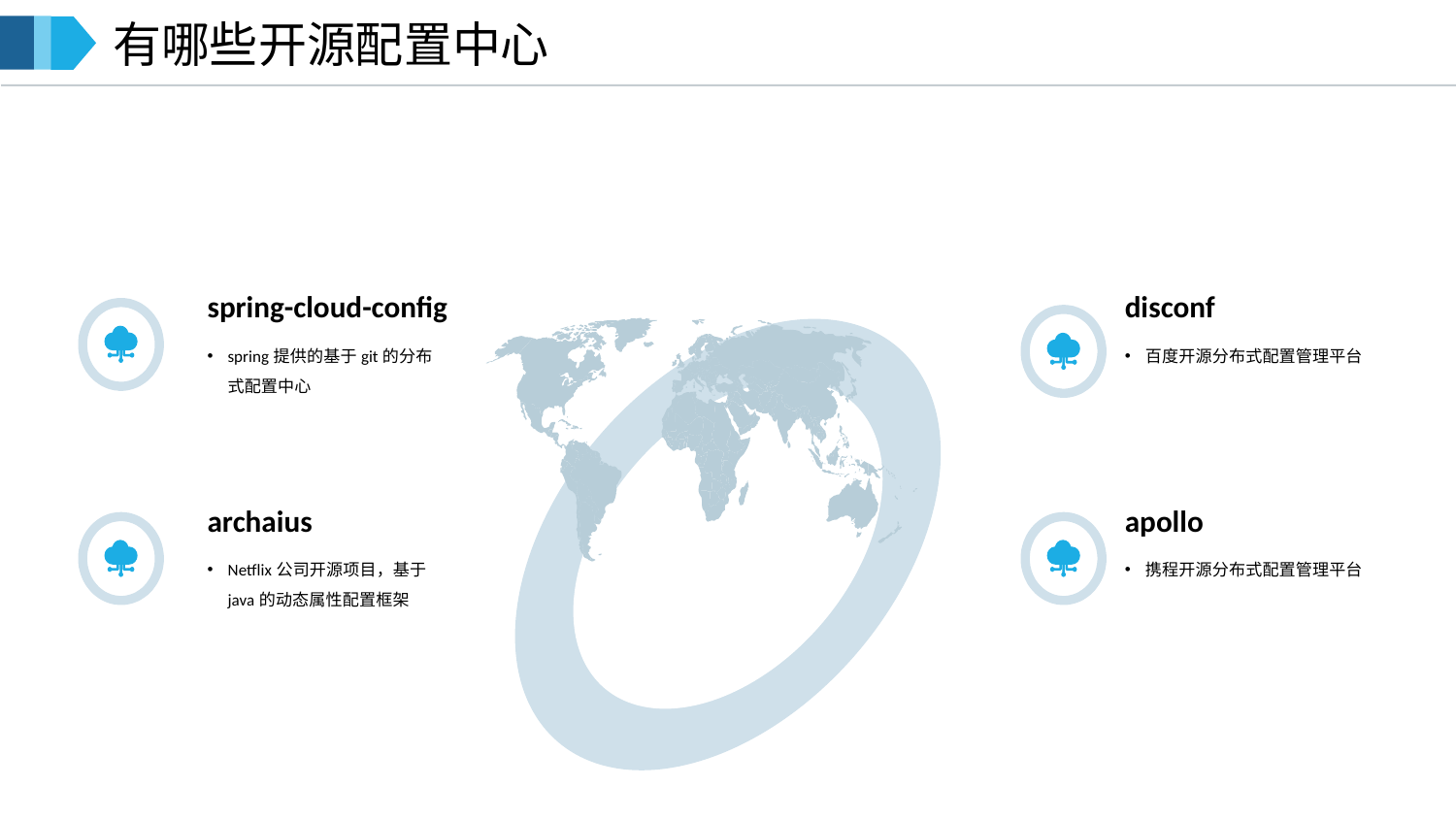

有哪些开源配置中心
spring-cloud-config
spring提供的基于git的分布式配置中心
disconf
百度开源分布式配置管理平台

archaius
Netflix公司开源项目，基于java的动态属性配置框架
apollo
携程开源分布式配置管理平台